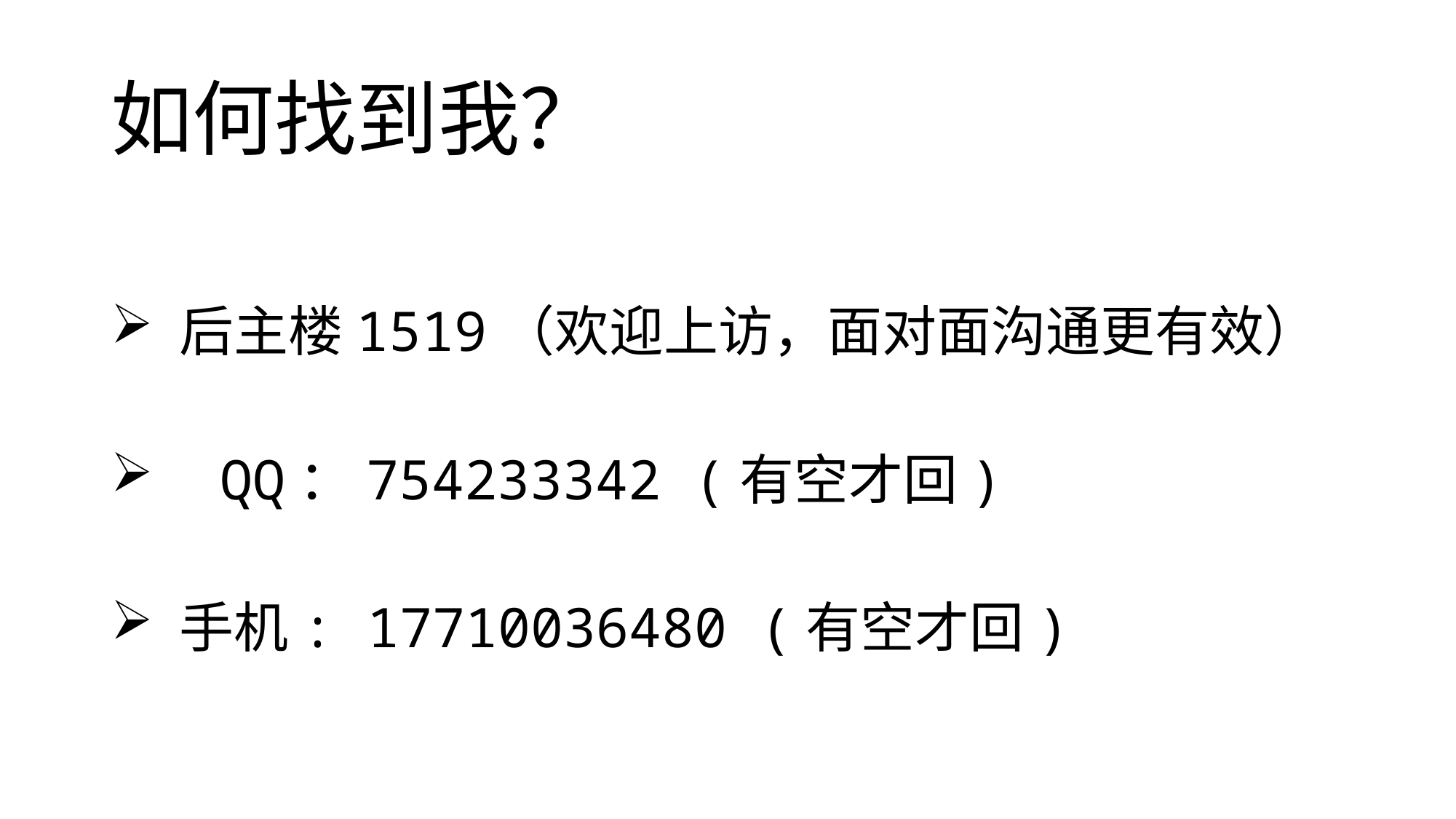

# 如何找到我？

 后主楼1519（欢迎上访，面对面沟通更有效）

  QQ：754233342 (有空才回)

 手机: 17710036480 (有空才回)